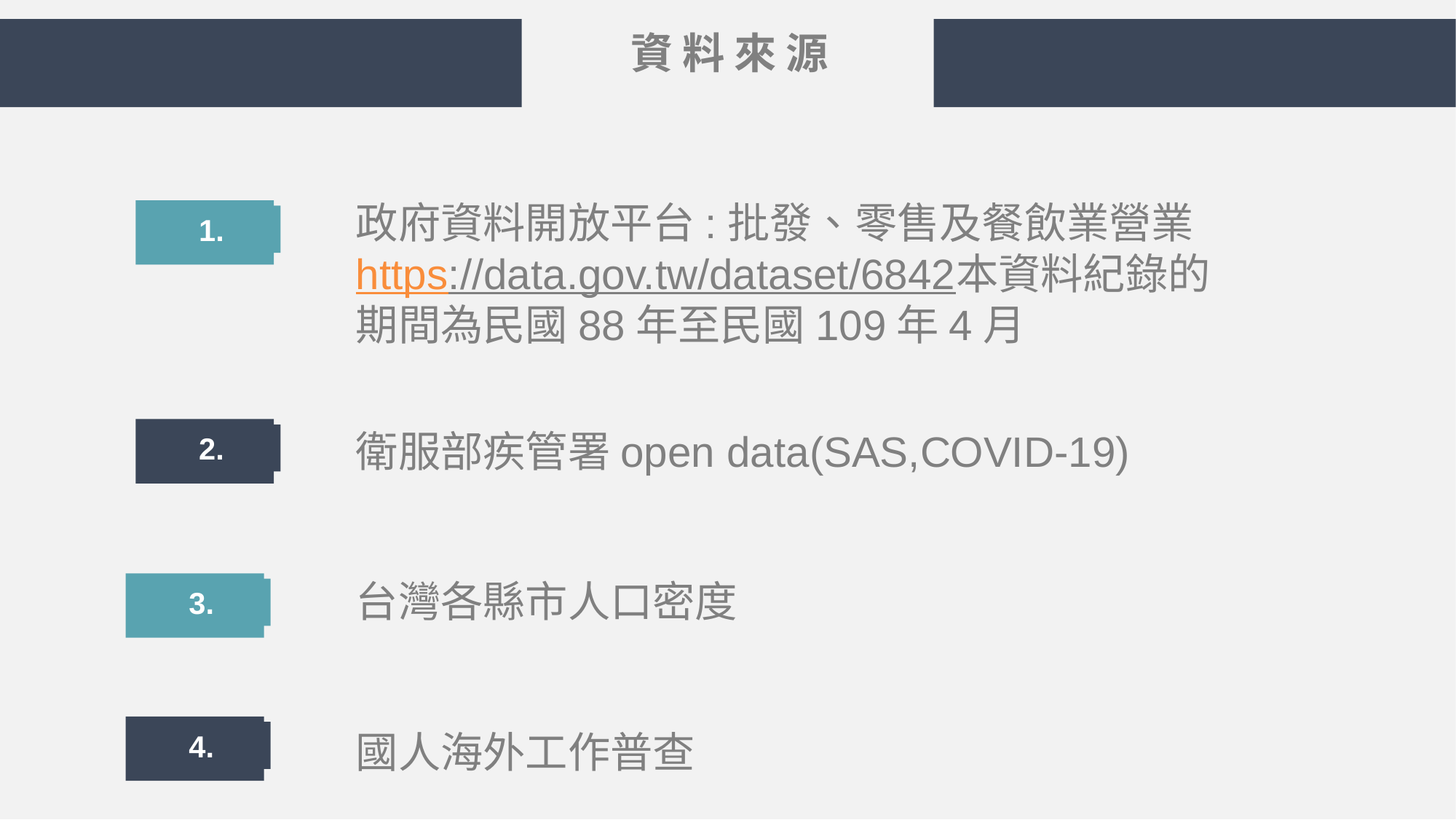

資料來源
政府資料開放平台:批發、零售及餐飲業營業https://data.gov.tw/dataset/6842本資料紀錄的期間為民國88年至民國109年4月

衛服部疾管署open data(SAS,COVID-19)

台灣各縣市人口密度

國人海外工作普查

1.

2.

3.

4.